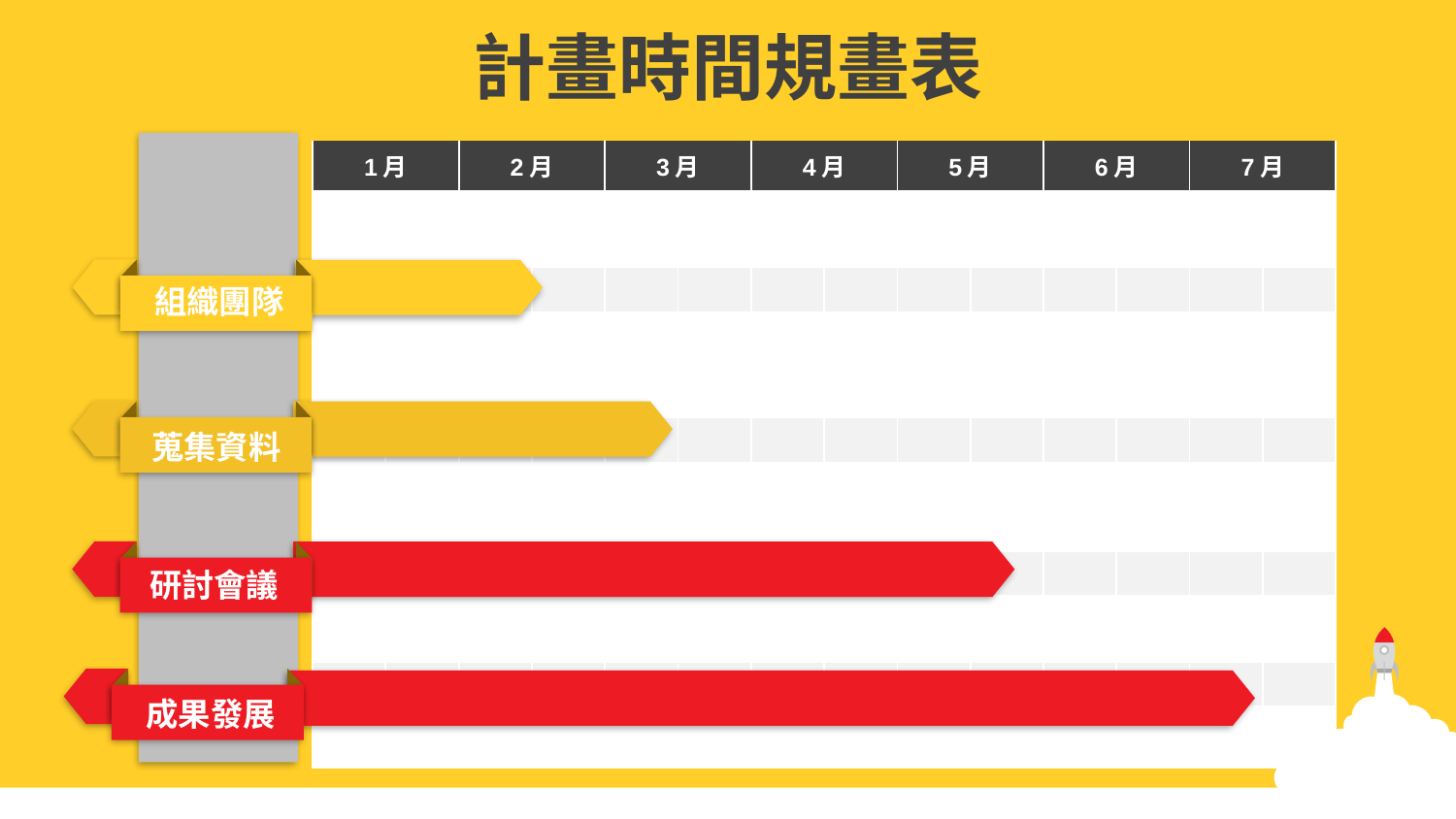

計畫時間規畫表

| 1月 | 2 | 2月 | 4 | 3月 | 6 | 4月 | 8 | 5月 | 10 | 6月 | 12 | 7月 | 14 |
| --- | --- | --- | --- | --- | --- | --- | --- | --- | --- | --- | --- | --- | --- |
|  |  |  |  |  |  |  |  |  |  |  |  |  |  |
|  |  |  |  |  |  |  |  |  |  |  |  |  |  |
|  |  |  |  |  |  |  |  |  |  |  |  |  |  |
|  |  |  |  |  |  |  |  |  |  |  |  |  |  |
|  |  |  |  |  |  |  |  |  |  |  |  |  |  |
|  |  |  |  |  |  |  |  |  |  |  |  |  |  |
|  |  |  |  |  |  |  |  |  |  |  |  |  |  |
|  |  |  |  |  |  |  |  |  |  |  |  |  |  |
|  |  |  |  |  |  |  |  |  |  |  |  |  |  |

組織團隊

蒐集資料

研討會議

成果發展